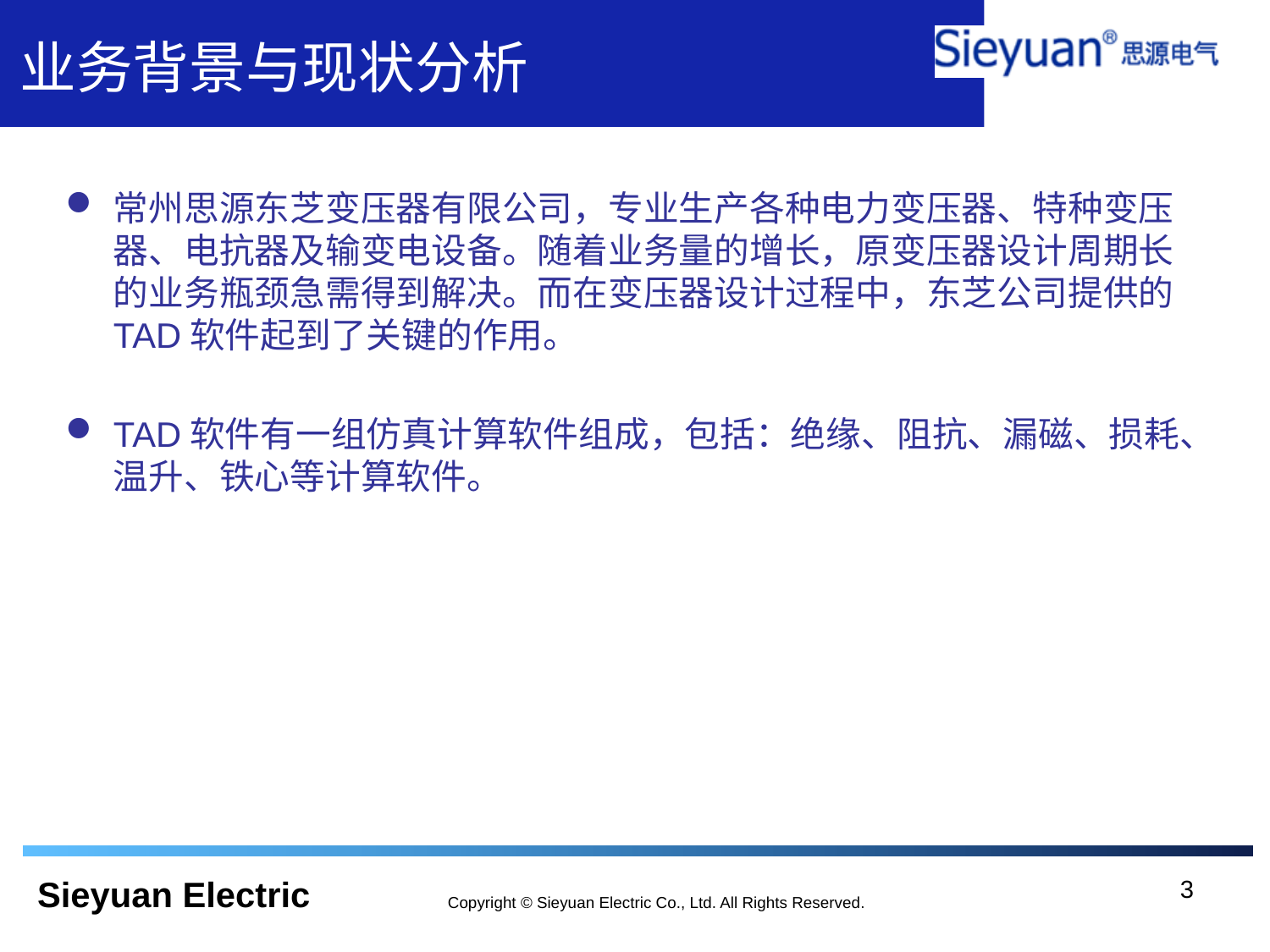

# 业务背景与现状分析
常州思源东芝变压器有限公司，专业生产各种电力变压器、特种变压器、电抗器及输变电设备。随着业务量的增长，原变压器设计周期长的业务瓶颈急需得到解决。而在变压器设计过程中，东芝公司提供的TAD软件起到了关键的作用。

TAD软件有一组仿真计算软件组成，包括：绝缘、阻抗、漏磁、损耗、温升、铁心等计算软件。

3

Copyright © Sieyuan Electric Co., Ltd. All Rights Reserved.